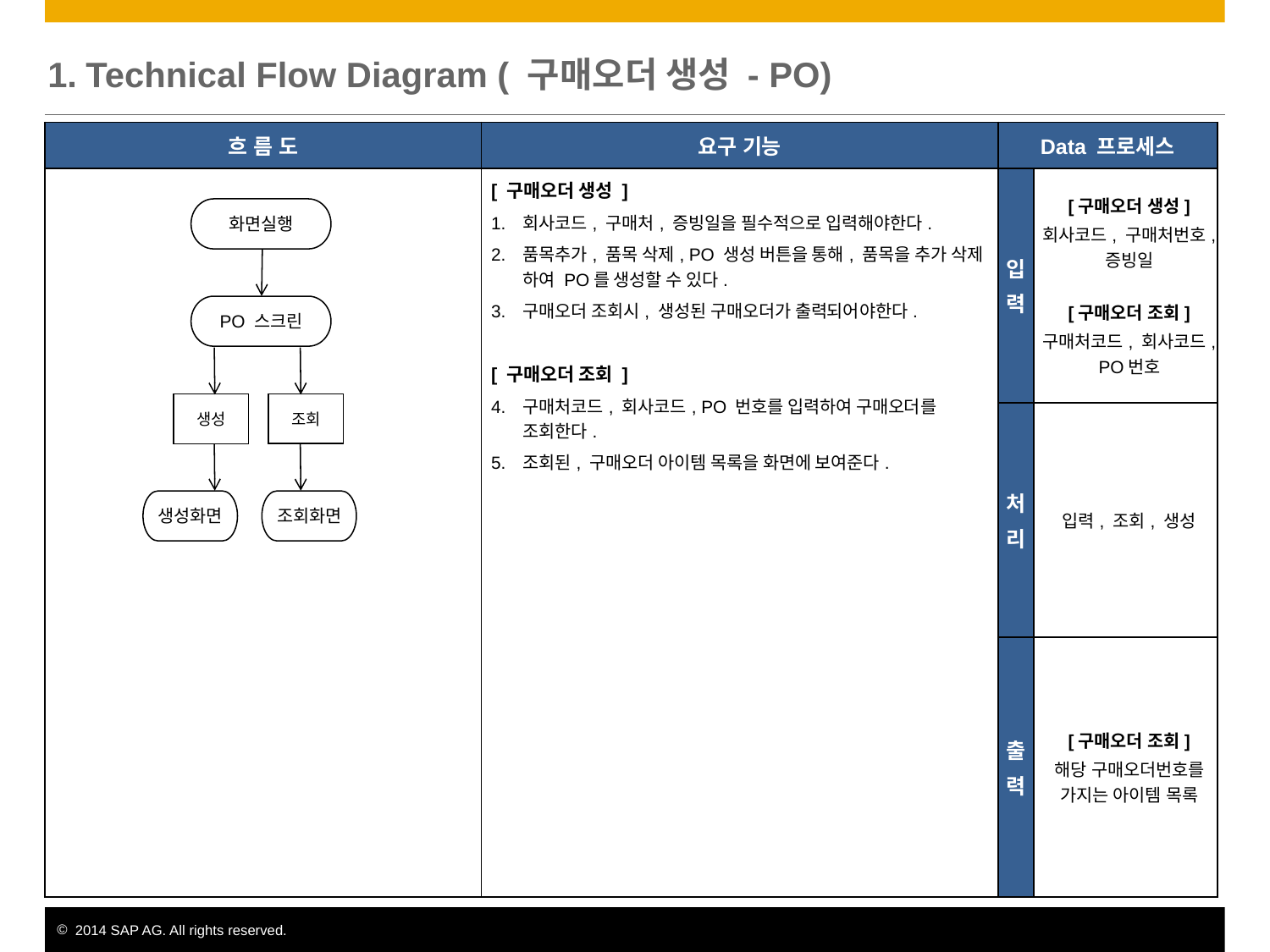

# 1. Technical Flow Diagram ( 구매오더 생성 - PO)
| 흐 름 도 | 요구 기능 | Data 프로세스 |  |
| --- | --- | --- | --- |
|  | [ 구매오더 생성 ] 회사코드, 구매처, 증빙일을 필수적으로 입력해야한다. 품목추가, 품목 삭제, PO 생성 버튼을 통해, 품목을 추가 삭제 하여 PO를 생성할 수 있다. 구매오더 조회시, 생성된 구매오더가 출력되어야한다. [ 구매오더 조회 ] 구매처코드, 회사코드, PO 번호를 입력하여 구매오더를 조회한다. 조회된, 구매오더 아이템 목록을 화면에 보여준다. | 입 력 | [구매오더 생성] 회사코드, 구매처번호, 증빙일 [구매오더 조회] 구매처코드, 회사코드, PO번호 |
|  |  | 처 리 | 입력, 조회, 생성 |
|  |  | 출 력 | [구매오더 조회] 해당 구매오더번호를 가지는 아이템 목록 |
화면실행
PO 스크린
조회
생성
생성화면
조회화면